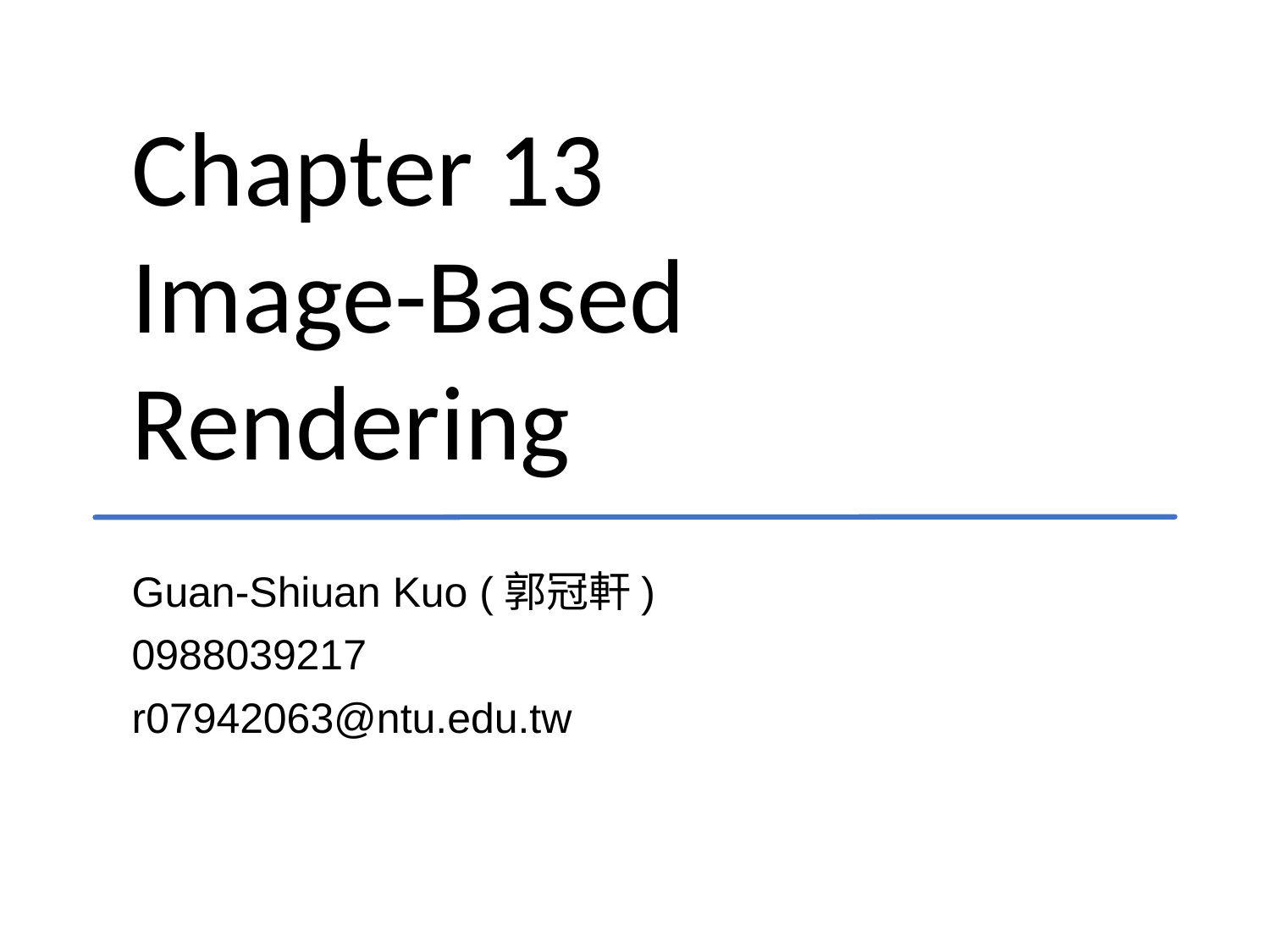

# Chapter 13 Image-Based Rendering
Guan-Shiuan Kuo (郭冠軒)
0988039217
r07942063@ntu.edu.tw